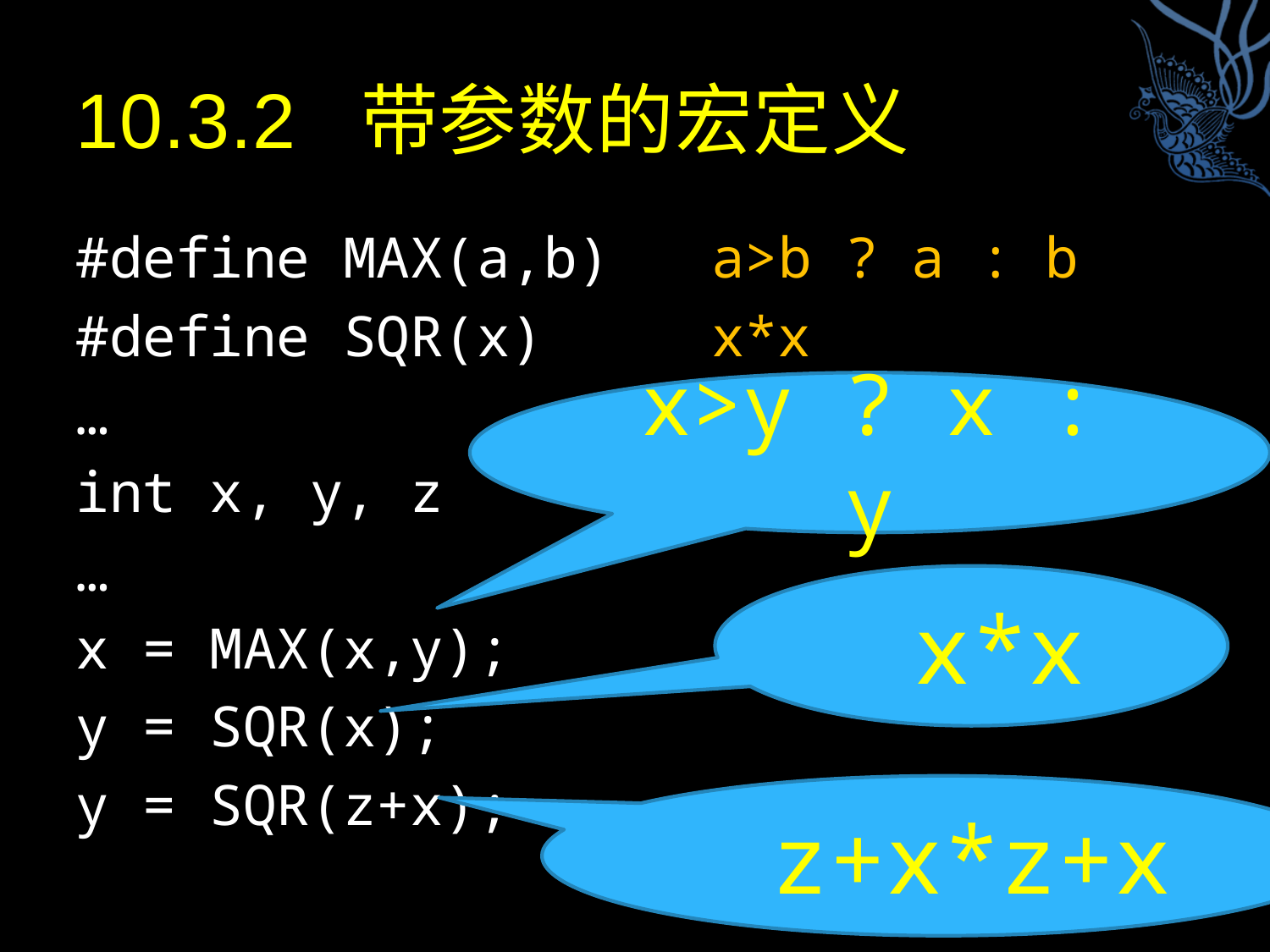

# 10.3.2  带参数的宏定义
#define MAX(a,b)   a>b ? a : b
#define SQR(x)     x*x
…
int x, y, z
…
x = MAX(x,y);
y = SQR(x);
y = SQR(z+x);
x>y ? x : y
 x*x
 z+x*z+x